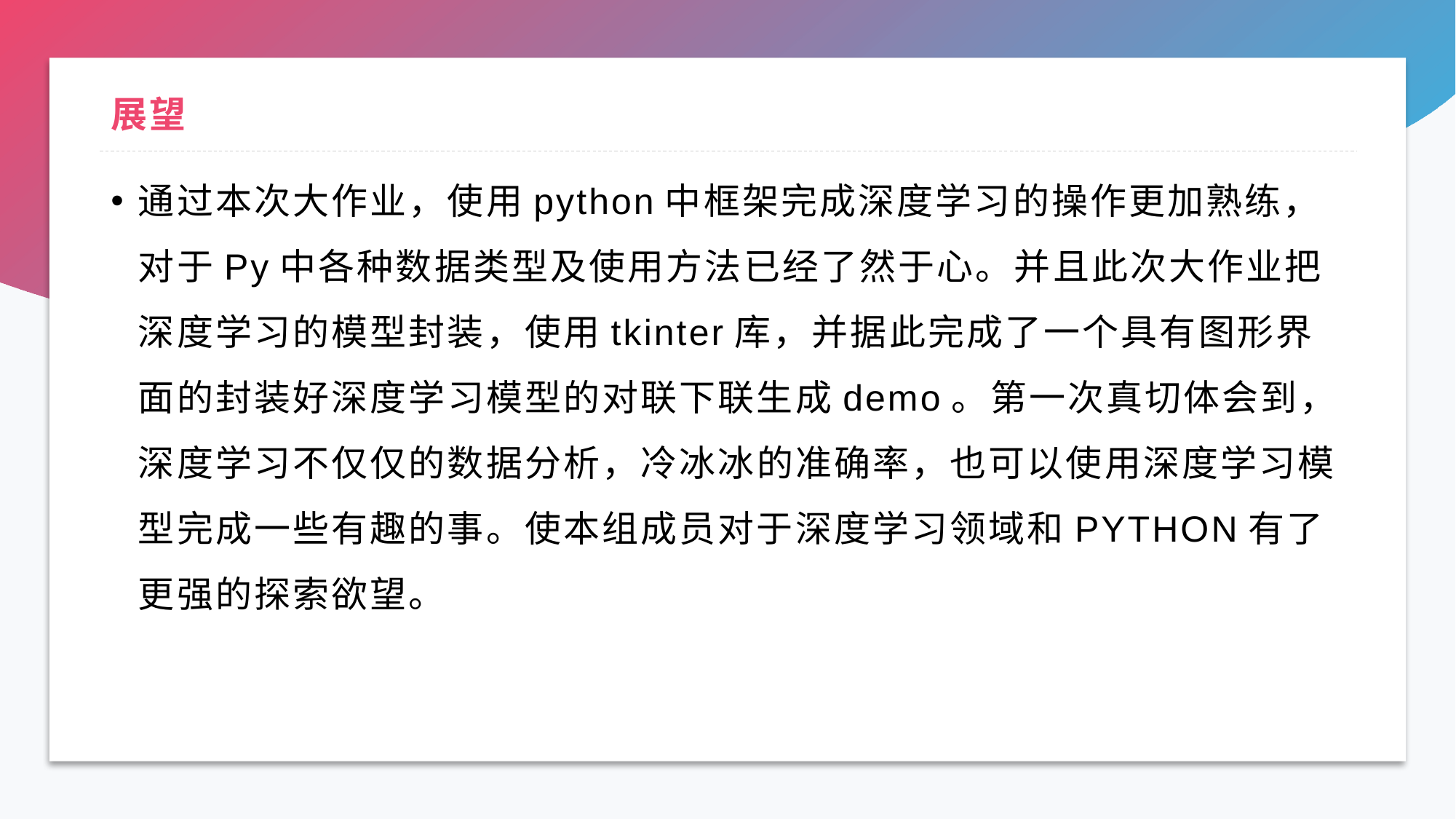

# 展望
通过本次大作业，使用python中框架完成深度学习的操作更加熟练，对于Py中各种数据类型及使用方法已经了然于心。并且此次大作业把深度学习的模型封装，使用tkinter库，并据此完成了一个具有图形界面的封装好深度学习模型的对联下联生成demo。第一次真切体会到，深度学习不仅仅的数据分析，冷冰冰的准确率，也可以使用深度学习模型完成一些有趣的事。使本组成员对于深度学习领域和PYTHON有了更强的探索欲望。